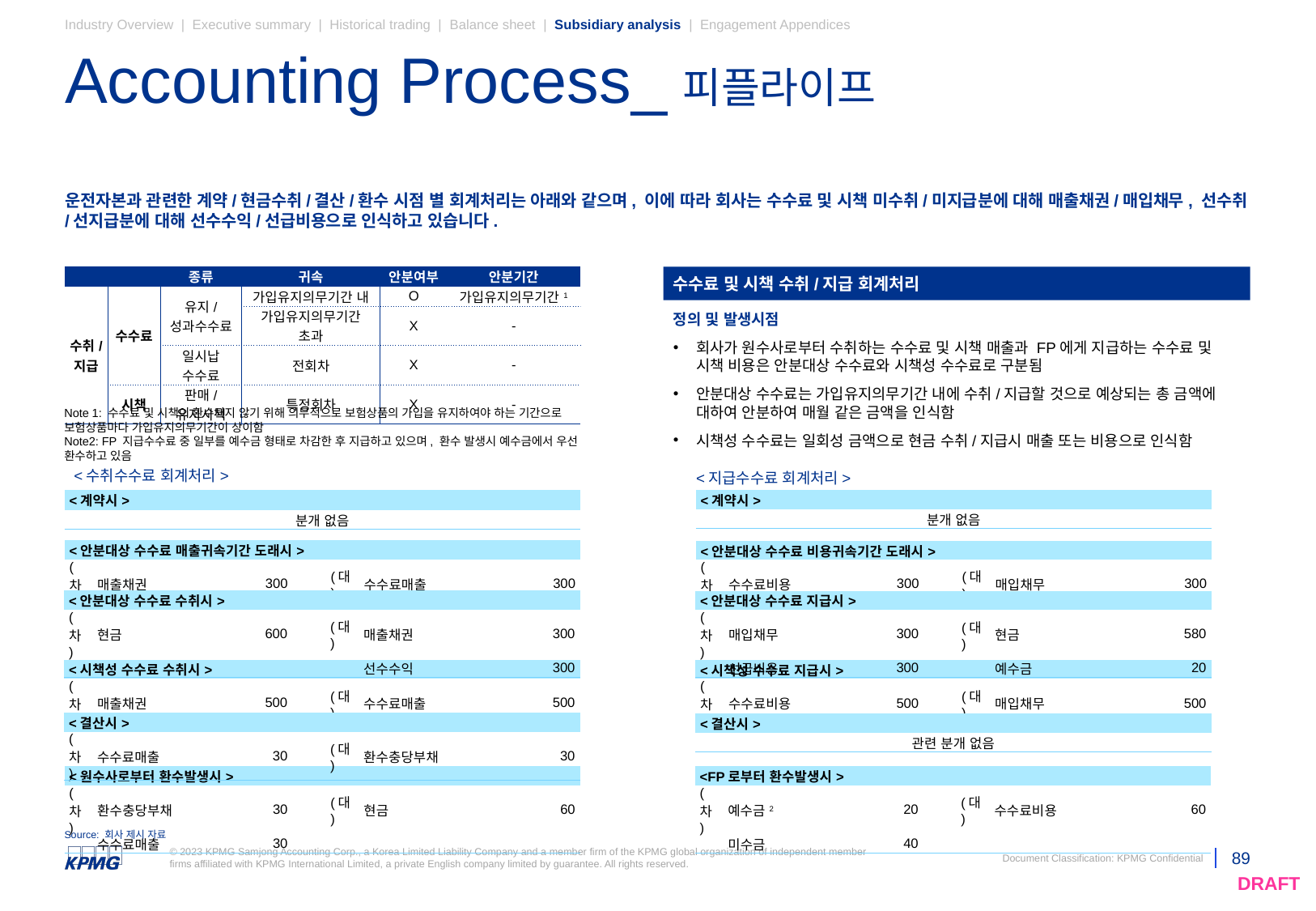

Industry Overview  |  Executive summary  |  Historical trading  |  Balance sheet  |  Subsidiary analysis  |  Engagement Appendices
# Accounting Process_피플라이프
운전자본과 관련한 계약/현금수취/결산/환수 시점 별 회계처리는 아래와 같으며, 이에 따라 회사는 수수료 및 시책 미수취/미지급분에 대해 매출채권/매입채무, 선수취/선지급분에 대해 선수수익/선급비용으로 인식하고 있습니다.
|  |  | 종류 | 귀속 | 안분여부 | 안분기간 |
| --- | --- | --- | --- | --- | --- |
| 수취/ 지급 | 수수료 | 유지/ 성과수수료 | 가입유지의무기간 내 | O | 가입유지의무기간1 |
|  |  |  | 가입유지의무기간 초과 | X | - |
|  |  | 일시납 수수료 | 전회차 | X | - |
|  | 시책 | 판매/ 유지시책 | 특정회차 | X | - |
수수료 및 시책 수취/지급 회계처리
정의 및 발생시점
회사가 원수사로부터 수취하는 수수료 및 시책 매출과 FP에게 지급하는 수수료 및 시책 비용은 안분대상 수수료와 시책성 수수료로 구분됨
안분대상 수수료는 가입유지의무기간 내에 수취/지급할 것으로 예상되는 총 금액에 대하여 안분하여 매월 같은 금액을 인식함
시책성 수수료는 일회성 금액으로 현금 수취/지급시 매출 또는 비용으로 인식함
Note 1: 수수료 및 시책이 환수되지 않기 위해 의무적으로 보험상품의 가입을 유지하여야 하는 기간으로 보험상품마다 가입유지의무기간이 상이함
Note2: FP 지급수수료 중 일부를 예수금 형태로 차감한 후 지급하고 있으며, 환수 발생시 예수금에서 우선 환수하고 있음
<수취수수료 회계처리>
<지급수수료 회계처리>
| <계약시> |  |  |  |  |  |
| --- | --- | --- | --- | --- | --- |
| 분개 없음 |  |  | (대) |  |  |
| <계약시> |  |  |  |  |  |
| --- | --- | --- | --- | --- | --- |
| 분개 없음 |  |  | (대) |  |  |
| <안분대상 수수료 매출귀속기간 도래시> |  |  |  |  |  |  |
| --- | --- | --- | --- | --- | --- | --- |
| (차) | 매출채권 | 300 |  | (대) | 수수료매출 | 300 |
| <안분대상 수수료 비용귀속기간 도래시> |  |  |  |  |  |  |
| --- | --- | --- | --- | --- | --- | --- |
| (차) | 수수료비용 | 300 |  | (대) | 매입채무 | 300 |
| <안분대상 수수료 수취시> |  |  |  |  |  |  |
| --- | --- | --- | --- | --- | --- | --- |
| (차) | 현금 | 600 |  | (대) | 매출채권 | 300 |
|  |  |  |  |  | 선수수익 | 300 |
| <안분대상 수수료 지급시> |  |  |  |  |  |  |
| --- | --- | --- | --- | --- | --- | --- |
| (차) | 매입채무 | 300 |  | (대) | 현금 | 580 |
|  | 선급비용 | 300 |  |  | 예수금 | 20 |
| <시책성 수수료 수취시> |  |  |  |  |  |  |
| --- | --- | --- | --- | --- | --- | --- |
| (차) | 매출채권 | 500 |  | (대) | 수수료매출 | 500 |
| <시책성 수수료 지급시> |  |  |  |  |  |  |
| --- | --- | --- | --- | --- | --- | --- |
| (차) | 수수료비용 | 500 |  | (대) | 매입채무 | 500 |
| <결산시> |  |  |  |  |  |  |
| --- | --- | --- | --- | --- | --- | --- |
| (차) | 수수료매출 | 30 |  | (대) | 환수충당부채 | 30 |
| <결산시> |  |  |  |  |  |
| --- | --- | --- | --- | --- | --- |
| 관련 분개 없음 |  |  | (대) |  |  |
| <원수사로부터 환수발생시> |  |  |  |  |  |  |
| --- | --- | --- | --- | --- | --- | --- |
| (차) | 환수충당부채 | 30 |  | (대) | 현금 | 60 |
|  | 수수료매출 | 30 |  |  |  |  |
| <FP로부터 환수발생시> |  |  |  |  |  |  |
| --- | --- | --- | --- | --- | --- | --- |
| (차) | 예수금2 | 20 |  | (대) | 수수료비용 | 60 |
|  | 미수금 | 40 |  |  |  |  |
Source: 회사 제시 자료